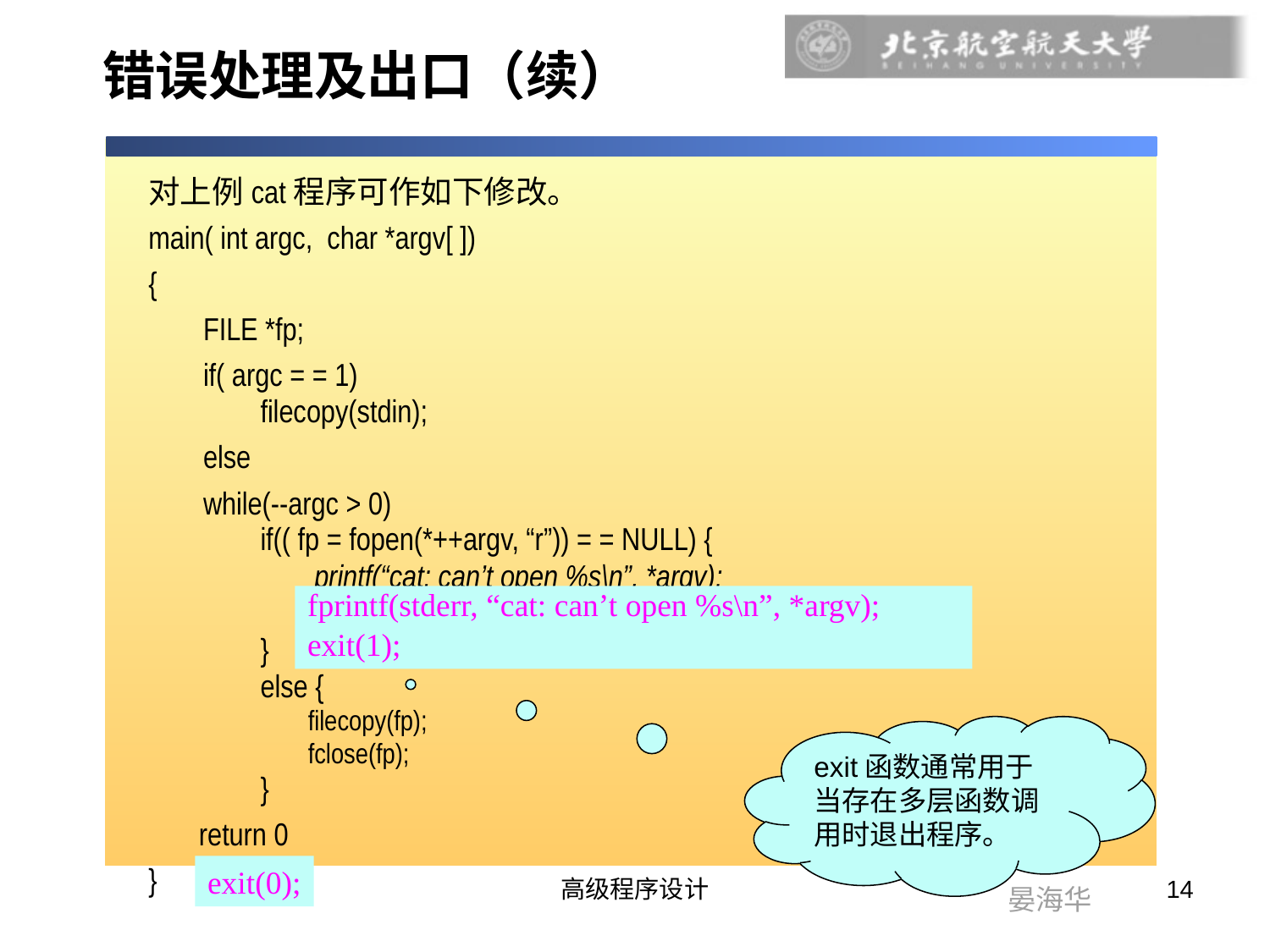

# 错误处理及出口（续）
对上例cat程序可作如下修改。
main( int argc,  char *argv[ ])
{
FILE *fp;
if( argc = = 1)
filecopy(stdin);
else
while(--argc > 0)
if(( fp = fopen(*++argv, “r”)) = = NULL) {
      printf(“cat: can’t open %s\n”, *argv);
     return 1;
}
else {
     filecopy(fp);
     fclose(fp);
}
       return 0
}
fprintf(stderr, “cat: can’t open %s\n”, *argv);
exit(1);
exit函数通常用于当存在多层函数调用时退出程序。
exit(0);
高级程序设计
14